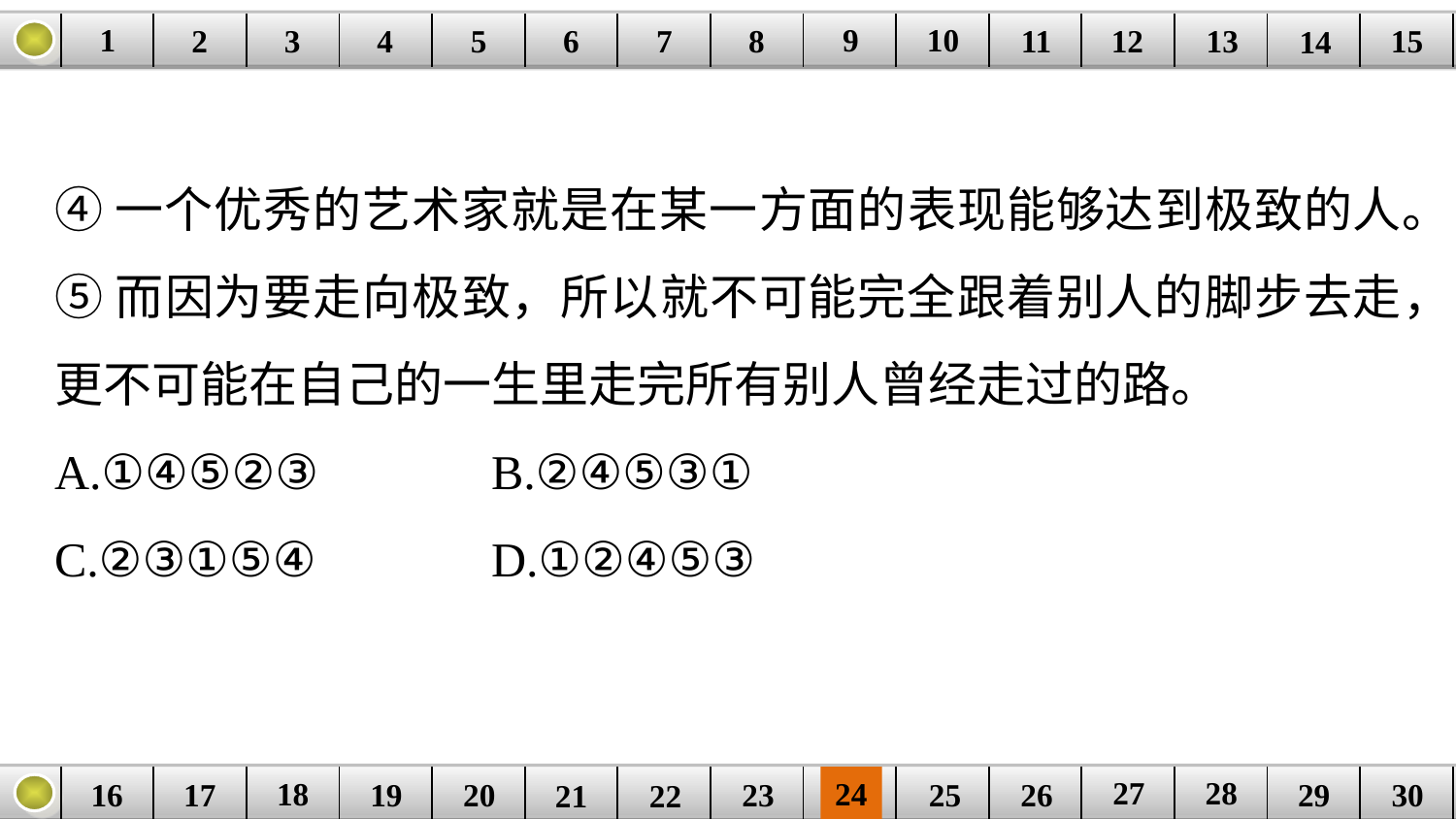

9
10
1
3
4
5
6
8
11
2
12
15
|  |  |  |  |  |  |  |  |  |  |  |  |  |  |  |
| --- | --- | --- | --- | --- | --- | --- | --- | --- | --- | --- | --- | --- | --- | --- |
7
13
14

④一个优秀的艺术家就是在某一方面的表现能够达到极致的人。
⑤而因为要走向极致，所以就不可能完全跟着别人的脚步去走，更不可能在自己的一生里走完所有别人曾经走过的路。
A.①④⑤②③  		B.②④⑤③①
C.②③①⑤④  		D.①②④⑤③

27
28
18
24
16
25
26
30
|  |  |  |  |  |  |  |  |  |  |  |  |  |  |  |
| --- | --- | --- | --- | --- | --- | --- | --- | --- | --- | --- | --- | --- | --- | --- |
23
17
19
20
29
21
22